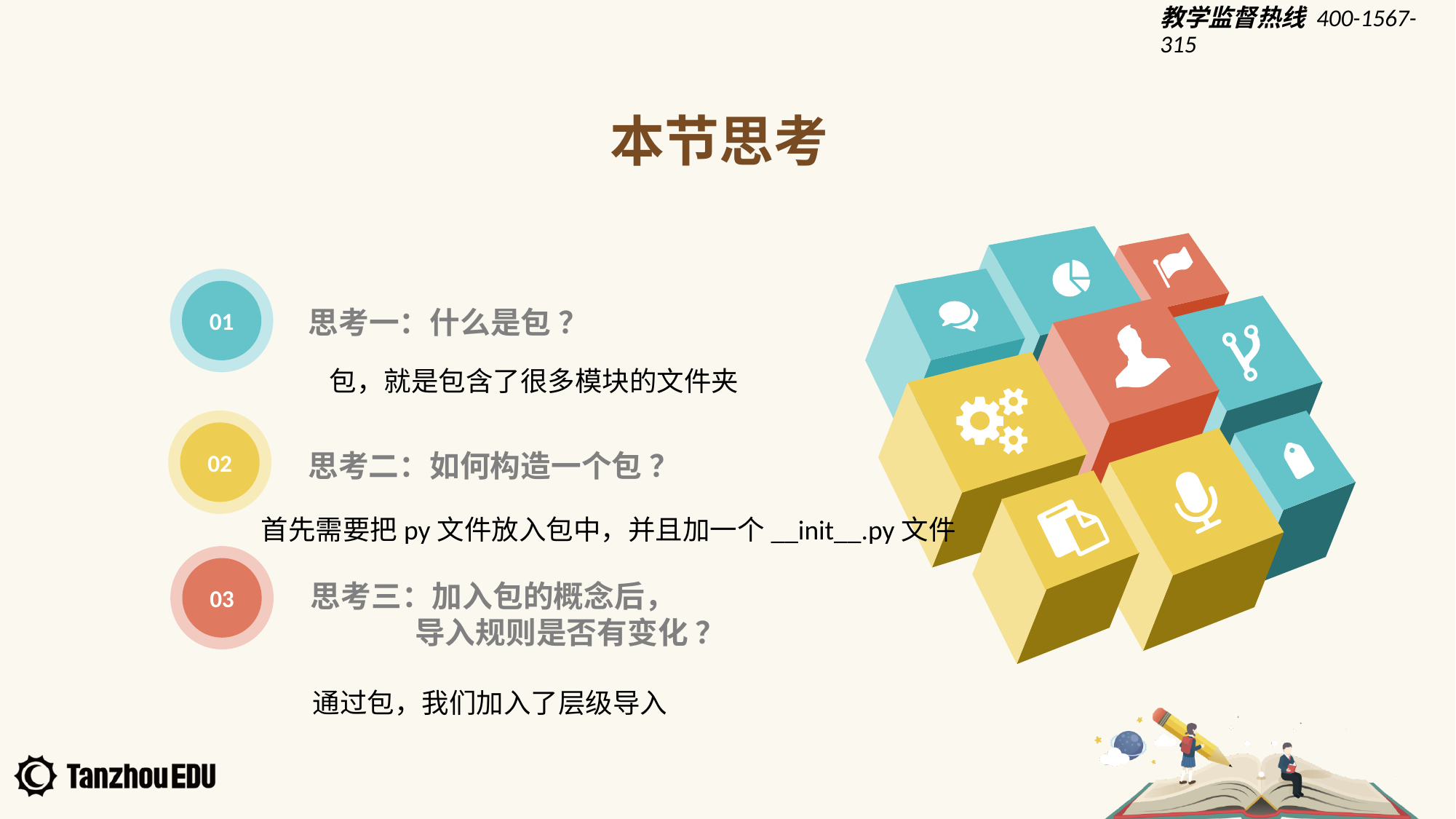

本节思考

01

思考一：什么是包 ？

包，就是包含了很多模块的文件夹

02

思考二：如何构造一个包 ？

首先需要把py文件放入包中，并且加一个__init__.py文件

03
思考三：加入包的概念后，
              导入规则是否有变化 ？
通过包，我们加入了层级导入